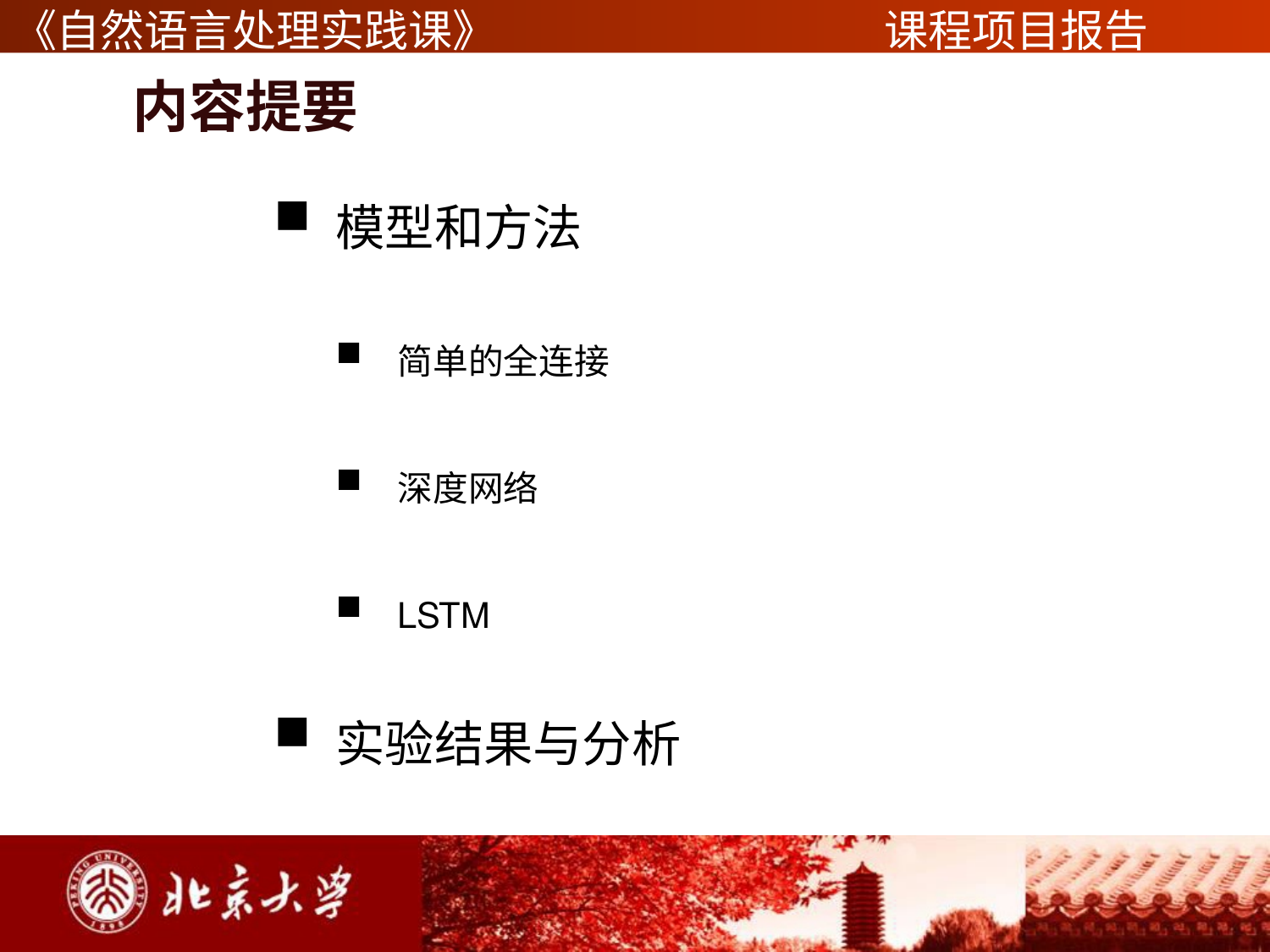

# 内容提要
模型和方法
简单的全连接
深度网络
LSTM
实验结果与分析